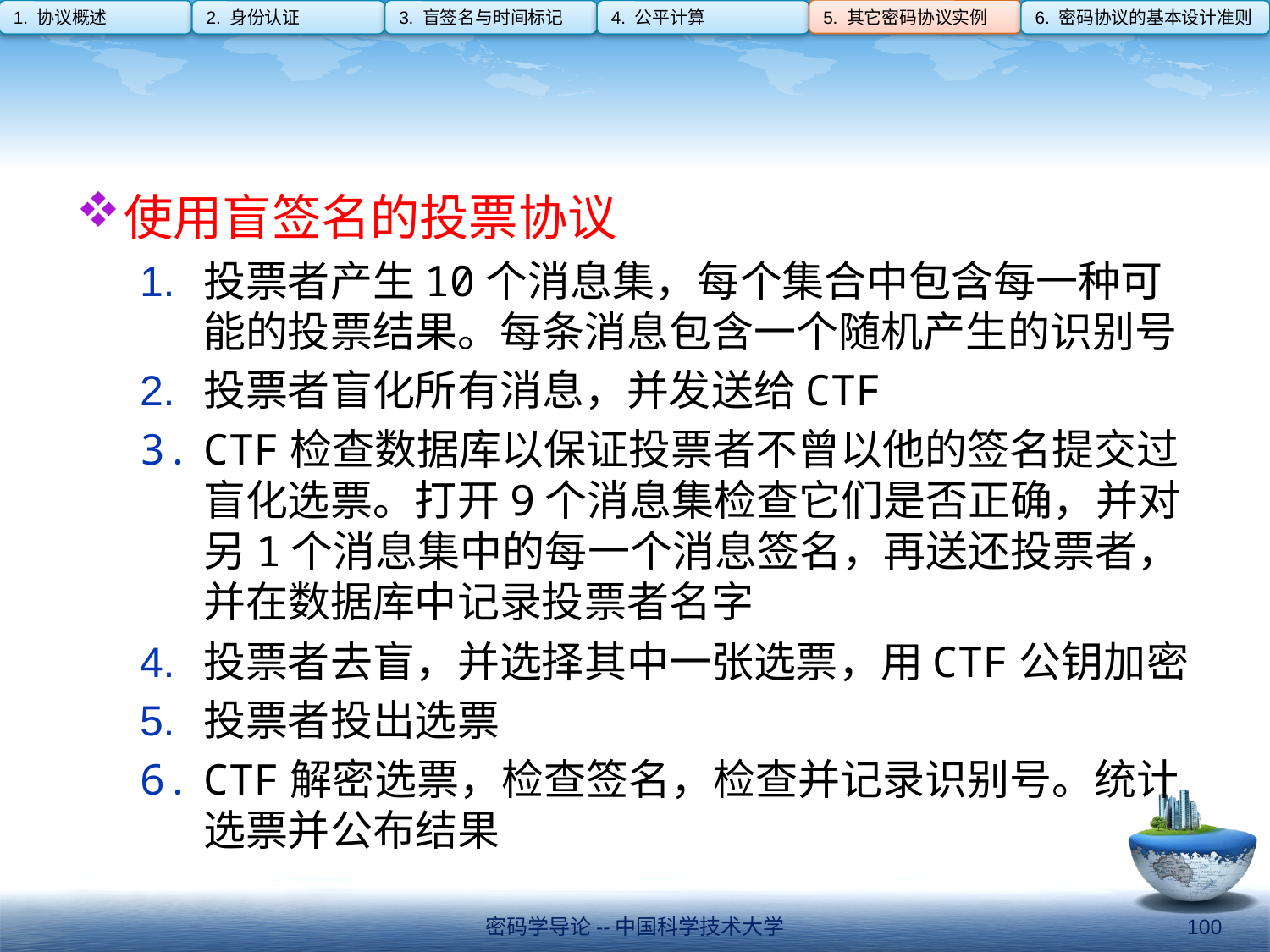

5. 其它密码协议实例
1. 协议概述
2. 身份认证
3. 盲签名与时间标记
4. 公平计算
6. 密码协议的基本设计准则
#
使用盲签名的投票协议
投票者产生10个消息集，每个集合中包含每一种可能的投票结果。每条消息包含一个随机产生的识别号
投票者盲化所有消息，并发送给CTF
CTF检查数据库以保证投票者不曾以他的签名提交过盲化选票。打开9个消息集检查它们是否正确，并对另1个消息集中的每一个消息签名，再送还投票者，并在数据库中记录投票者名字
投票者去盲，并选择其中一张选票，用CTF公钥加密
投票者投出选票
CTF解密选票，检查签名，检查并记录识别号。统计选票并公布结果
密码学导论--中国科学技术大学
100